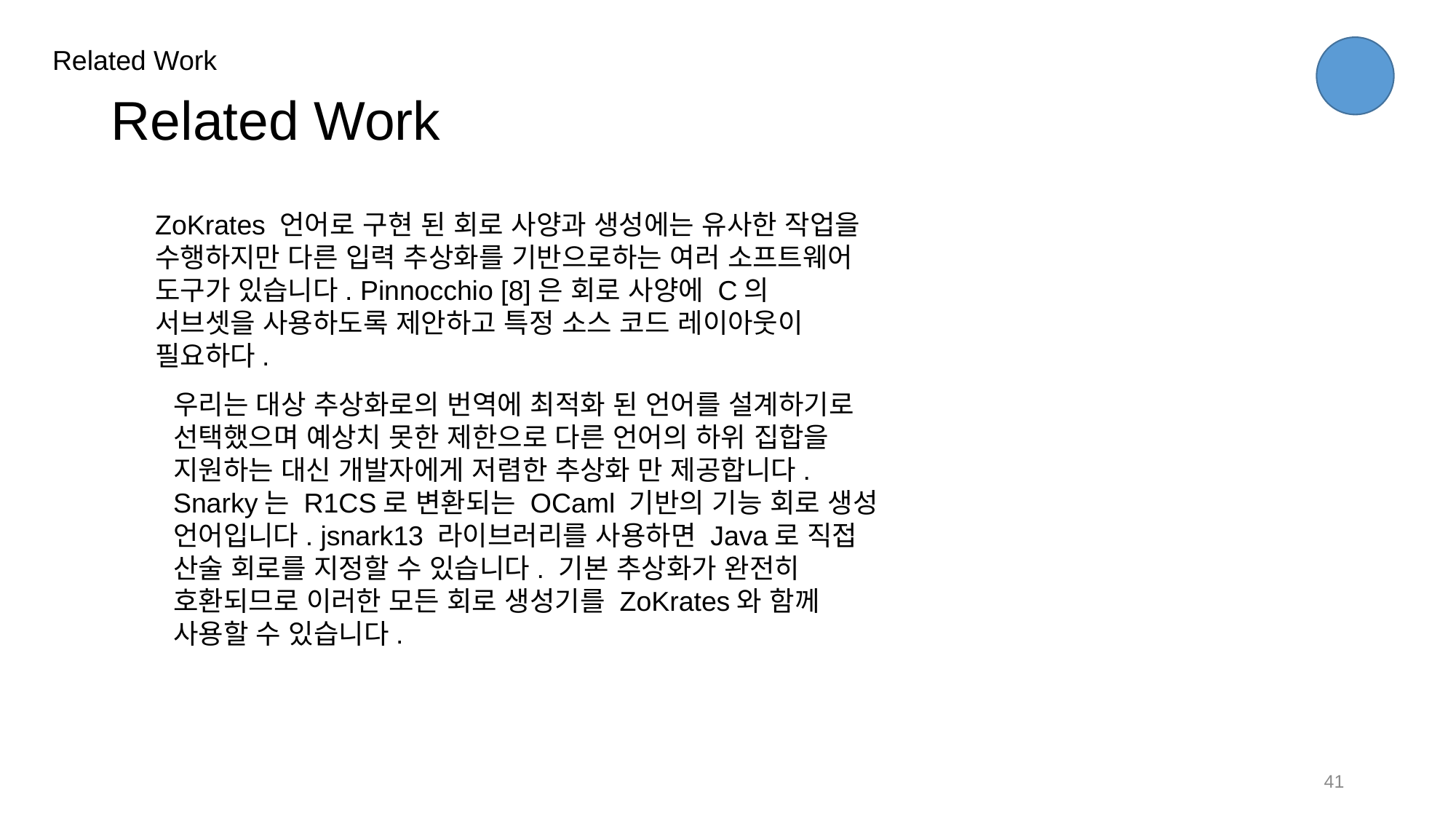

Related Work

# Related Work
ZoKrates 언어로 구현 된 회로 사양과 생성에는 유사한 작업을 수행하지만 다른 입력 추상화를 기반으로하는 여러 소프트웨어 도구가 있습니다. Pinnocchio [8]은 회로 사양에 C의 서브셋을 사용하도록 제안하고 특정 소스 코드 레이아웃이 필요하다.
우리는 대상 추상화로의 번역에 최적화 된 언어를 설계하기로 선택했으며 예상치 못한 제한으로 다른 언어의 하위 집합을 지원하는 대신 개발자에게 저렴한 추상화 만 제공합니다. Snarky는 R1CS로 변환되는 OCaml 기반의 기능 회로 생성 언어입니다. jsnark13 라이브러리를 사용하면 Java로 직접 산술 회로를 지정할 수 있습니다. 기본 추상화가 완전히 호환되므로 이러한 모든 회로 생성기를 ZoKrates와 함께 사용할 수 있습니다.
41